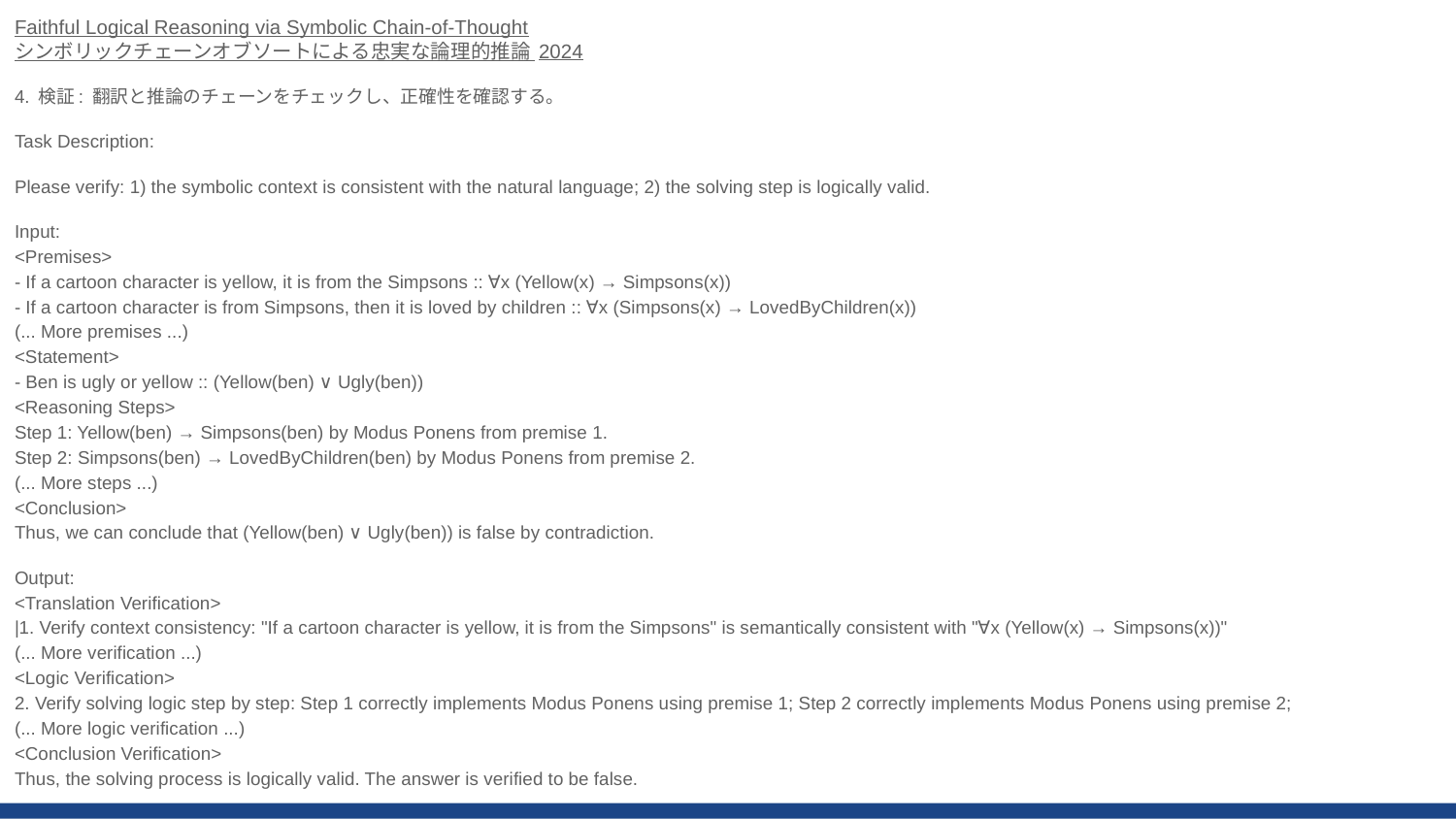

Faithful Logical Reasoning via Symbolic Chain-of-Thought
シンボリックチェーンオブソートによる忠実な論理的推論 2024
4. 検証: 翻訳と推論のチェーンをチェックし、正確性を確認する。
Task Description:
Please verify: 1) the symbolic context is consistent with the natural language; 2) the solving step is logically valid.
Input:
<Premises>
- If a cartoon character is yellow, it is from the Simpsons :: ∀x (Yellow(x) → Simpsons(x))
- If a cartoon character is from Simpsons, then it is loved by children :: ∀x (Simpsons(x) → LovedByChildren(x))
(... More premises ...)
<Statement>
- Ben is ugly or yellow :: (Yellow(ben) ∨ Ugly(ben))
<Reasoning Steps>
Step 1: Yellow(ben) → Simpsons(ben) by Modus Ponens from premise 1.
Step 2: Simpsons(ben) → LovedByChildren(ben) by Modus Ponens from premise 2.
(... More steps ...)
<Conclusion>
Thus, we can conclude that (Yellow(ben) ∨ Ugly(ben)) is false by contradiction.
Output:
<Translation Verification>
|1. Verify context consistency: "If a cartoon character is yellow, it is from the Simpsons" is semantically consistent with "∀x (Yellow(x) → Simpsons(x))"
(... More verification ...)
<Logic Verification>
2. Verify solving logic step by step: Step 1 correctly implements Modus Ponens using premise 1; Step 2 correctly implements Modus Ponens using premise 2;
(... More logic verification ...)
<Conclusion Verification>
Thus, the solving process is logically valid. The answer is verified to be false.